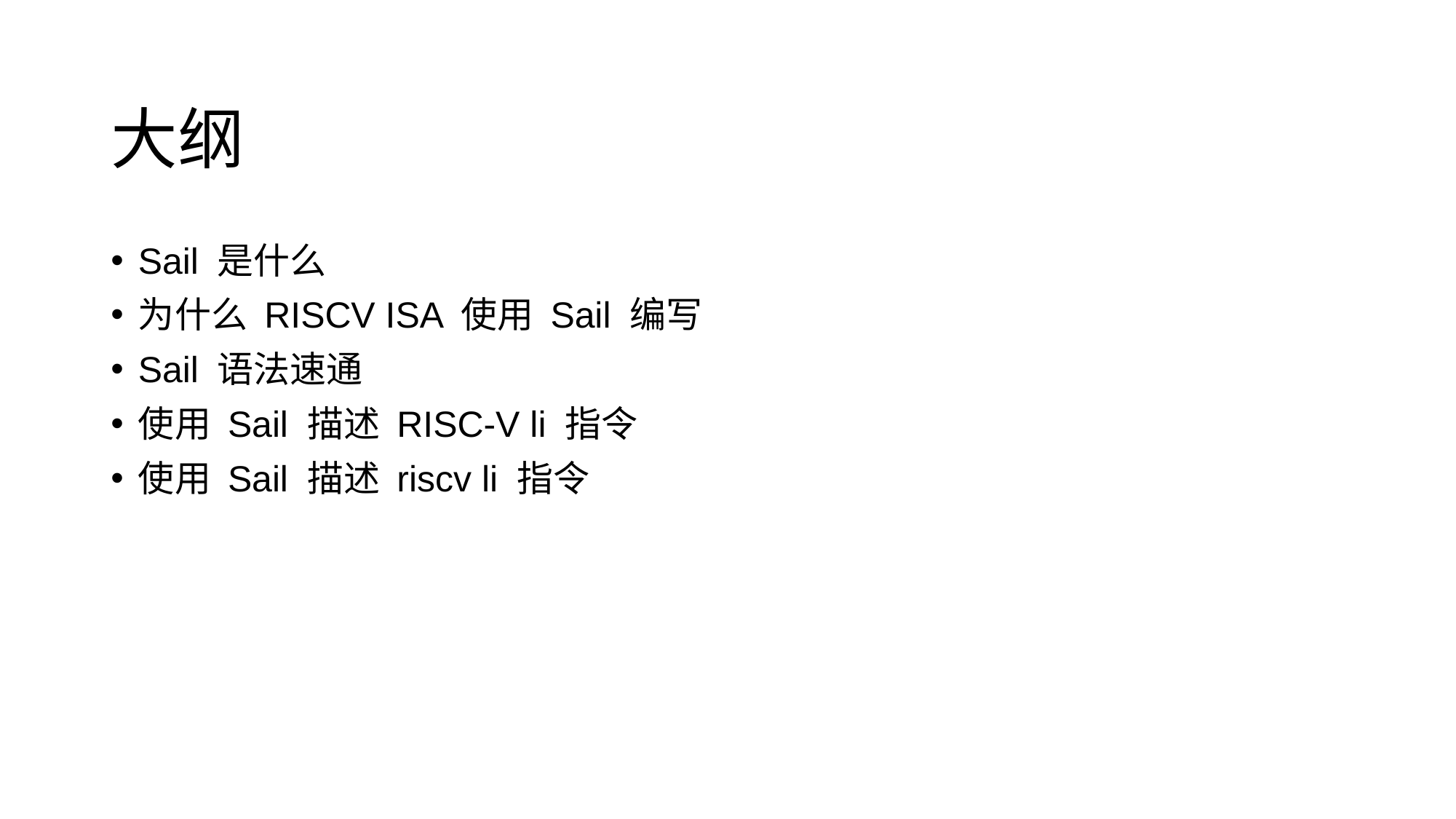

# 大纲
Sail 是什么
为什么 RISCV ISA 使用 Sail 编写
Sail 语法速通
使用 Sail 描述 RISC-V li 指令
使用 Sail 描述 riscv li 指令